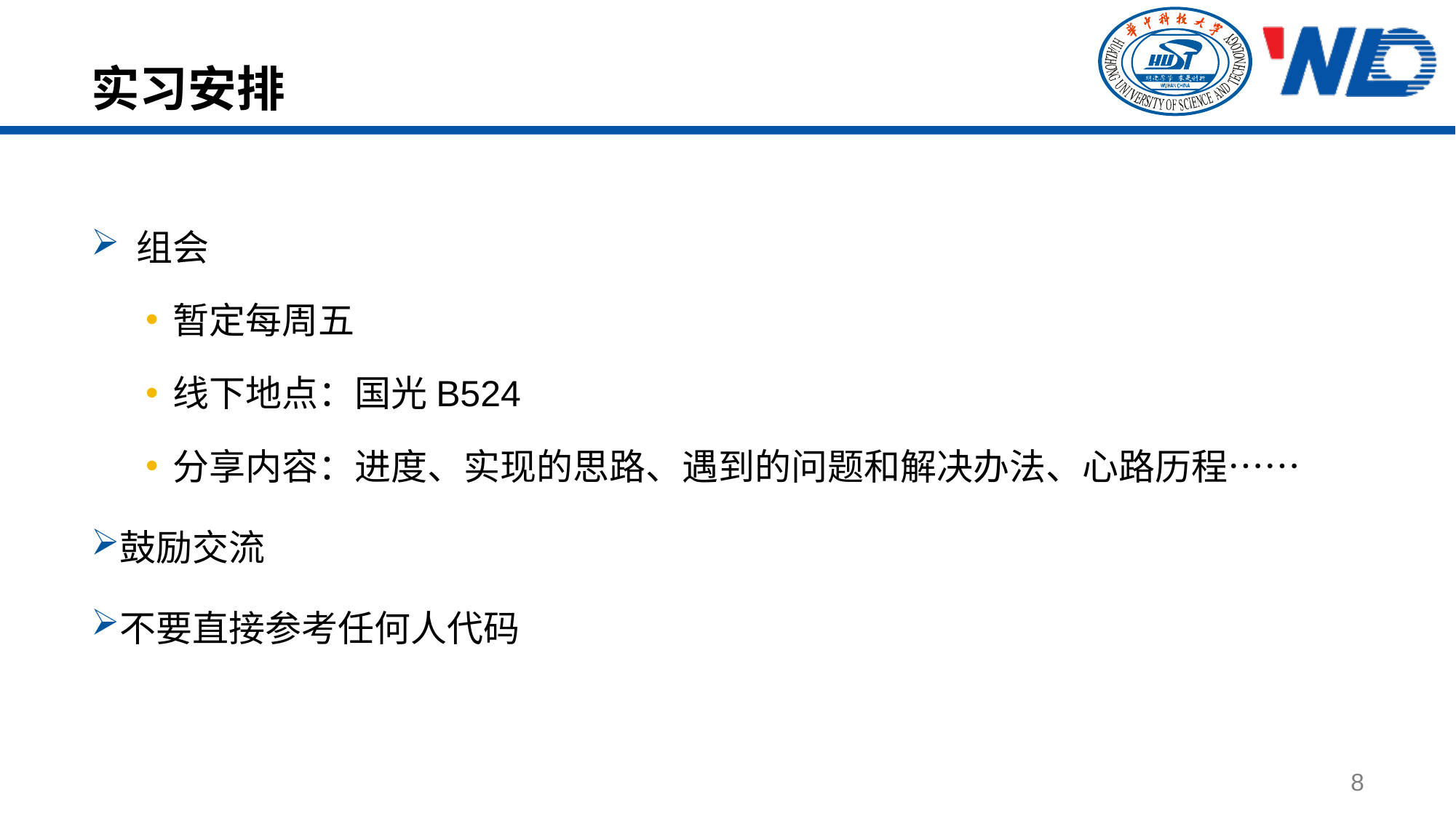

# 实习安排
 组会
暂定每周五
线下地点：国光B524
分享内容：进度、实现的思路、遇到的问题和解决办法、心路历程……
鼓励交流
不要直接参考任何人代码
8